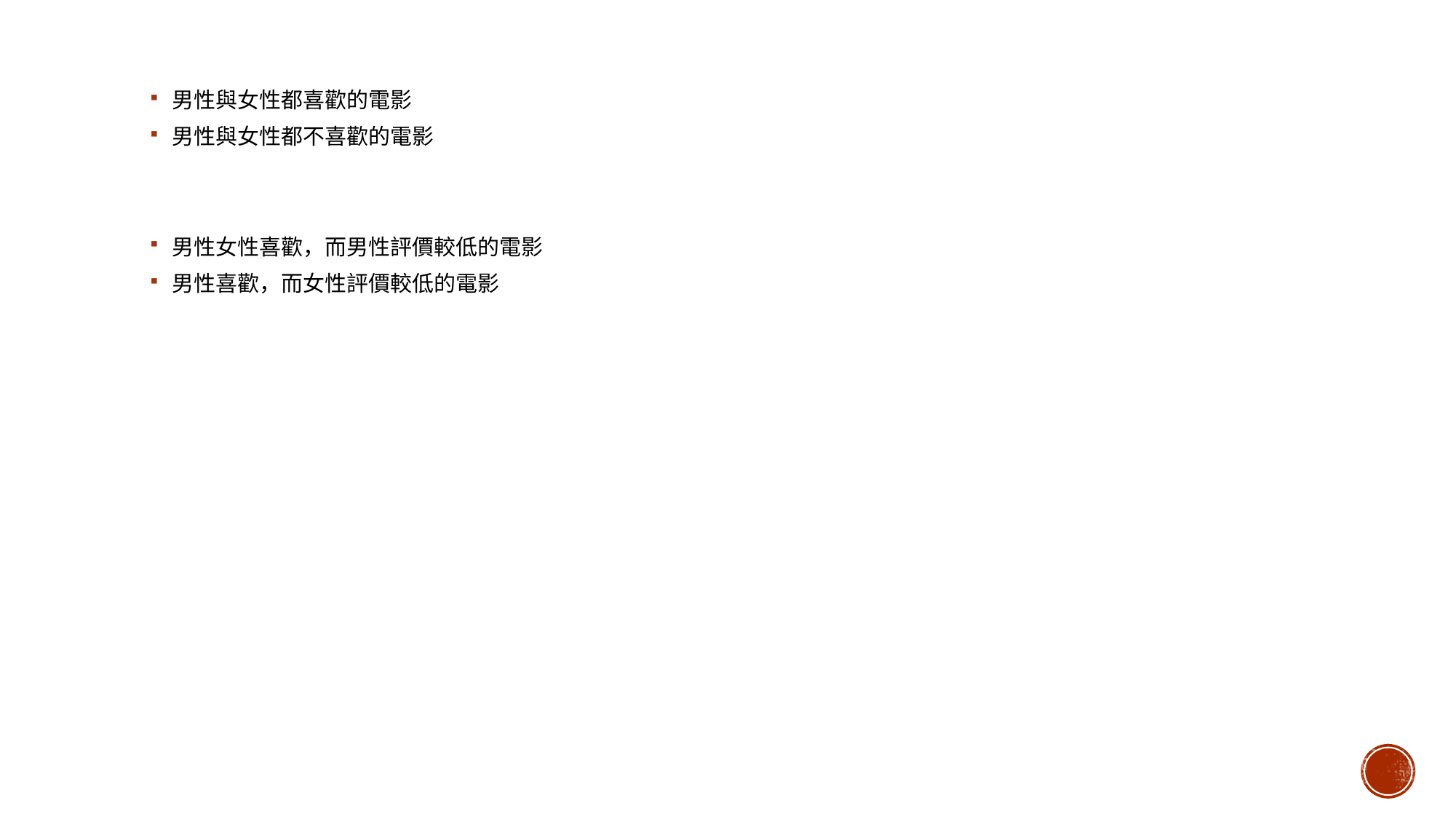

男性與女性都喜歡的電影
男性與女性都不喜歡的電影

男性女性喜歡，而男性評價較低的電影
男性喜歡，而女性評價較低的電影